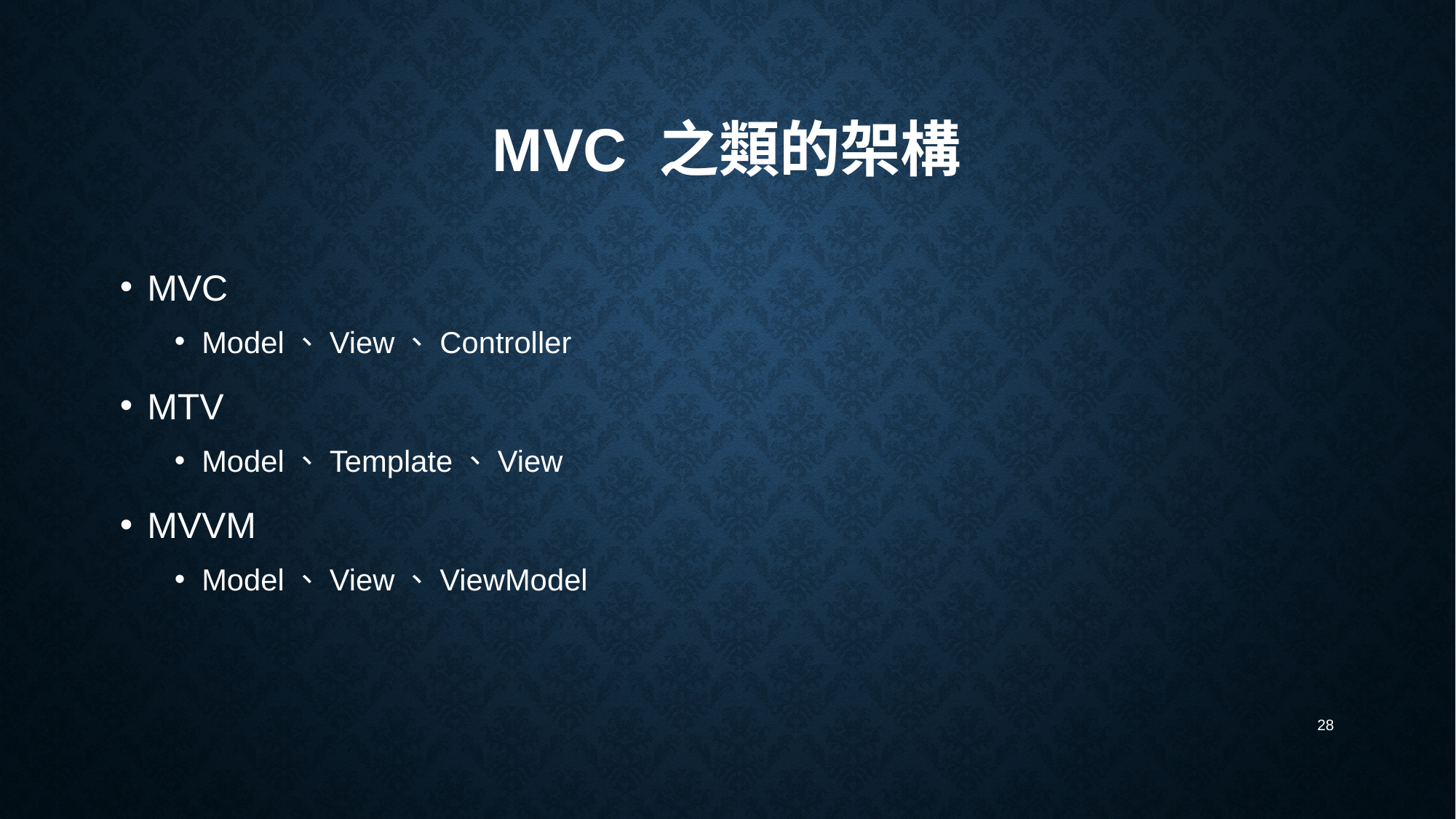

# MVC 之類的架構
MVC
Model、View、Controller
MTV
Model、Template、View
MVVM
Model、View、ViewModel

28